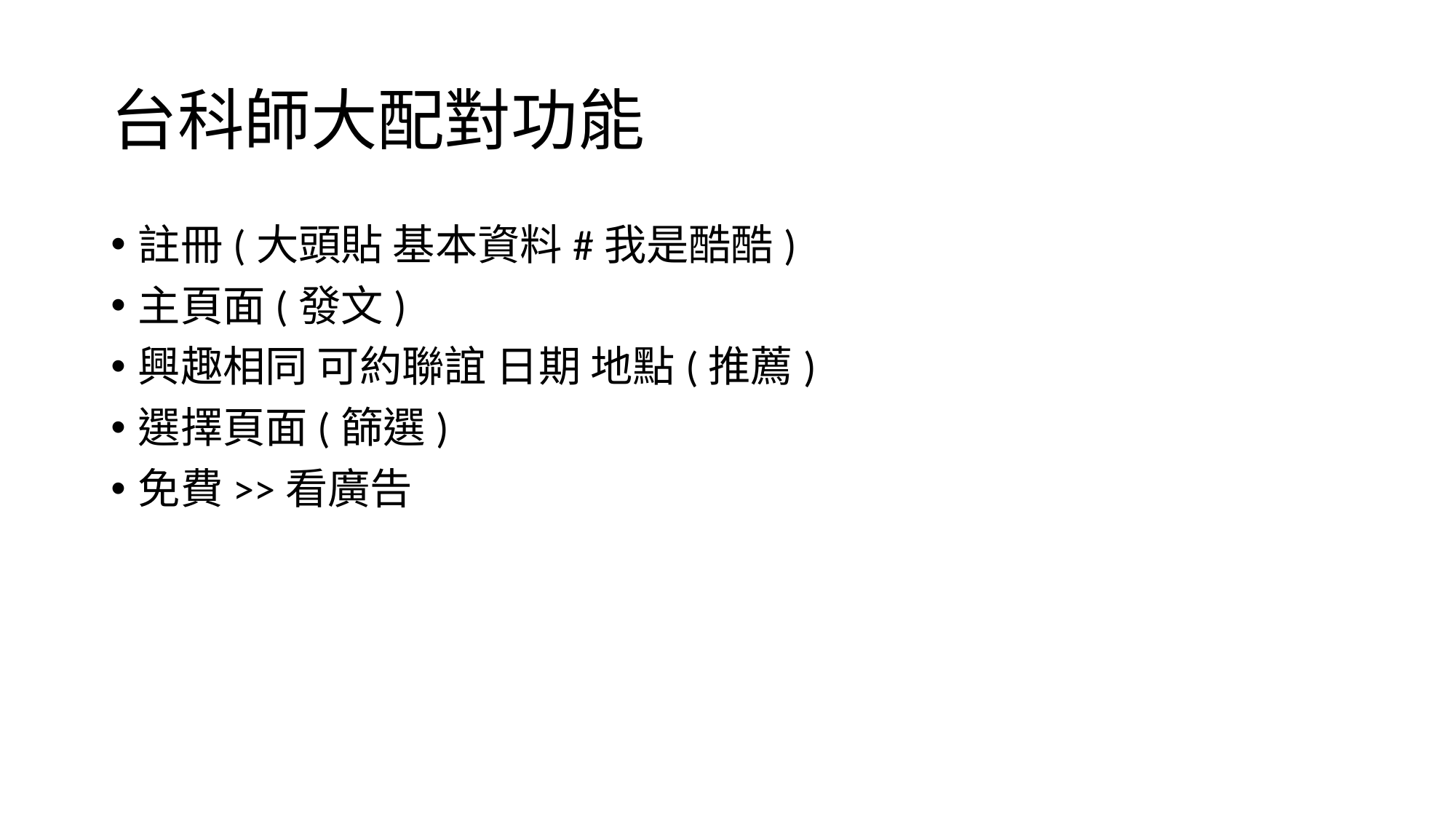

# 台科師大配對功能
註冊(大頭貼 基本資料#我是酷酷)
主頁面(發文)
興趣相同 可約聯誼 日期 地點(推薦)
選擇頁面(篩選)
免費>>看廣告